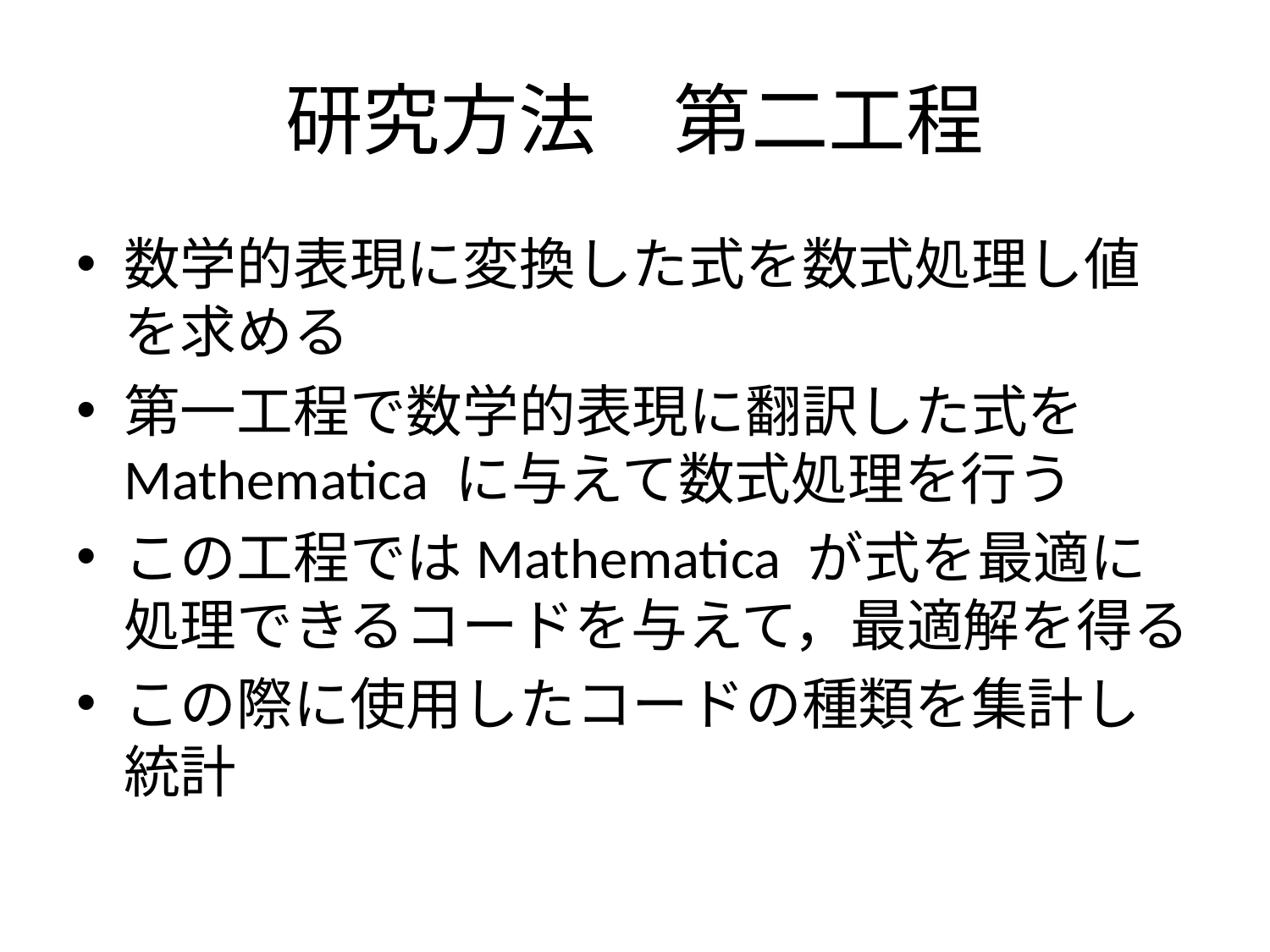

# 研究方法　第二工程
数学的表現に変換した式を数式処理し値を求める
第一工程で数学的表現に翻訳した式をMathematica に与えて数式処理を行う
この工程ではMathematica が式を最適に処理できるコードを与えて，最適解を得る
この際に使用したコードの種類を集計し統計